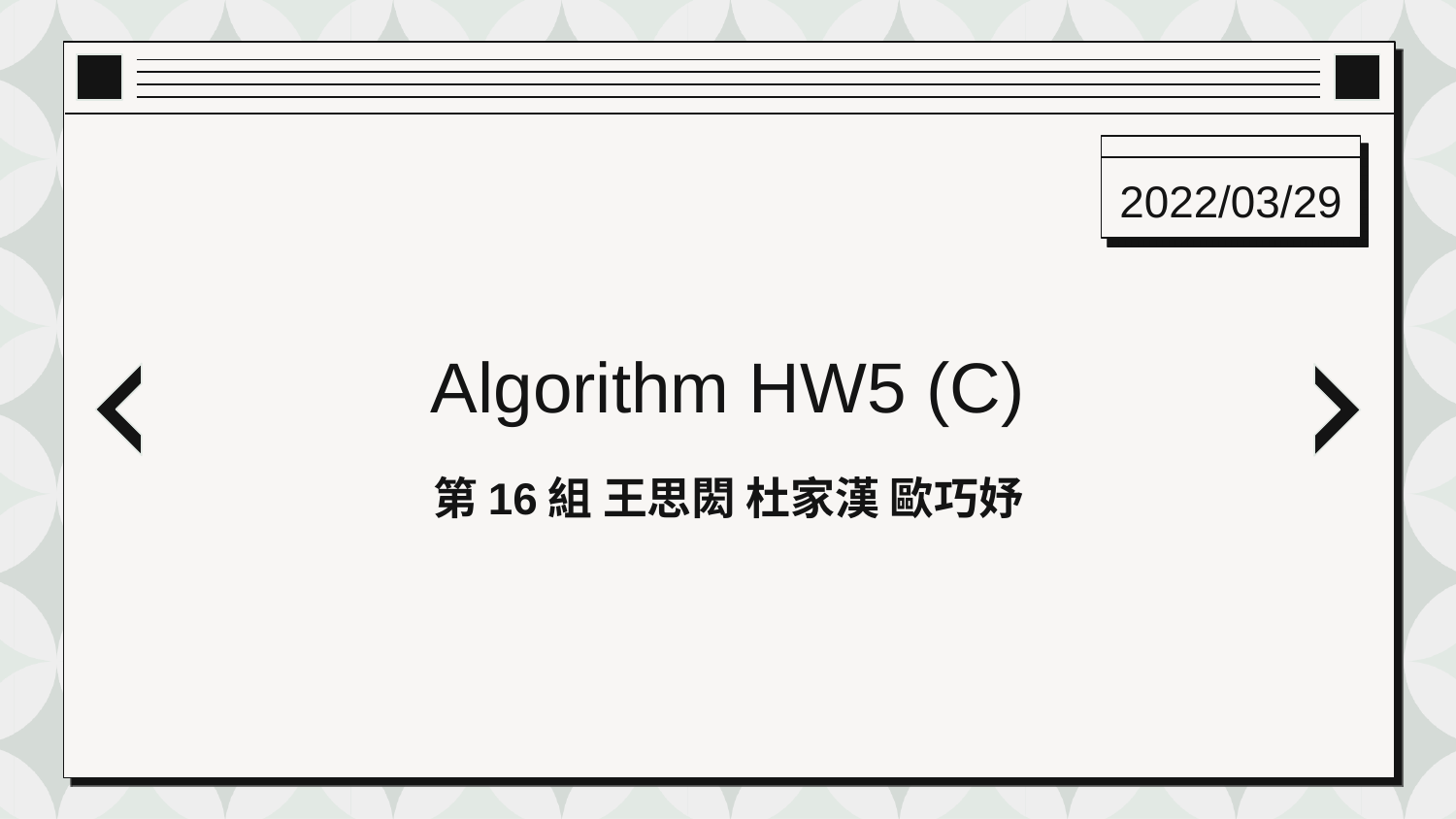

2022/03/29
# Algorithm HW5 (C)

第16組 王思閎 杜家漢 歐巧妤